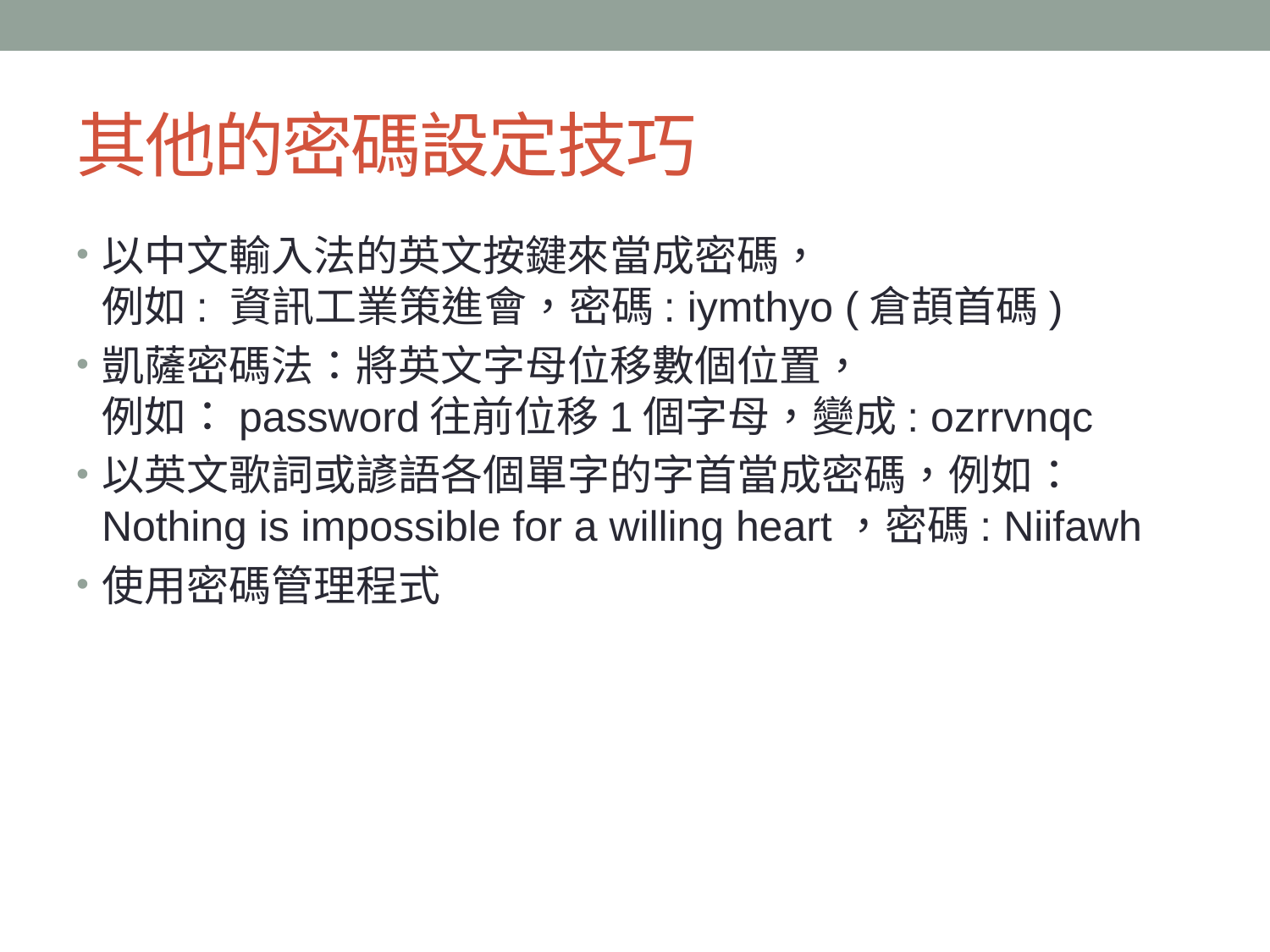

# 其他的密碼設定技巧
以中文輸入法的英文按鍵來當成密碼，
例如: 資訊工業策進會，密碼: iymthyo (倉頡首碼)
凱薩密碼法：將英文字母位移數個位置，
例如：password往前位移1個字母，變成: ozrrvnqc
以英文歌詞或諺語各個單字的字首當成密碼，例如： Nothing is impossible for a willing heart，密碼: Niifawh
使用密碼管理程式